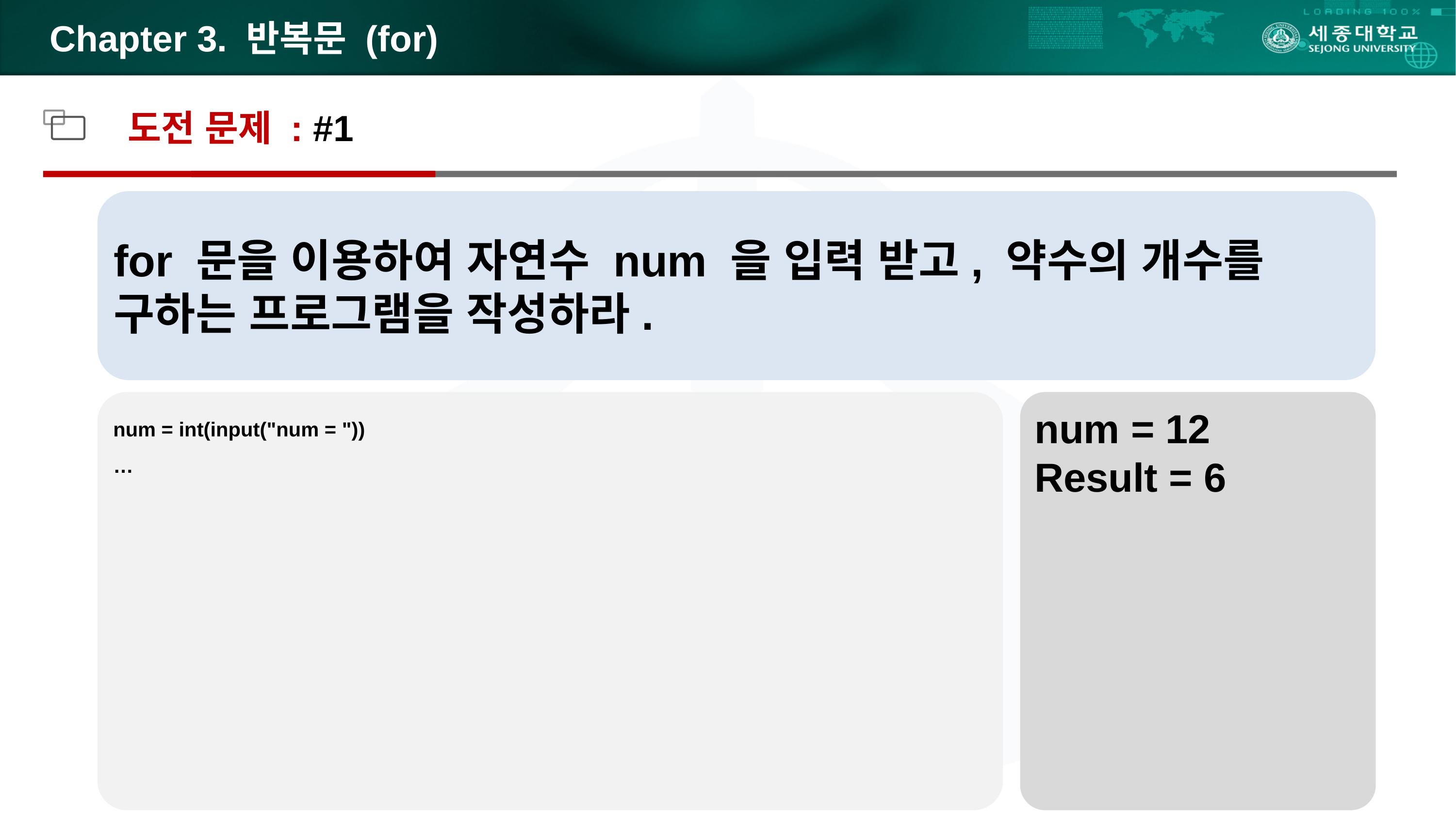

# Chapter 3. 반복문 (for)
도전 문제 : #1
for 문을 이용하여 자연수 num 을 입력 받고, 약수의 개수를 구하는 프로그램을 작성하라.
num = int(input("num = "))
…
num = 12
Result = 6